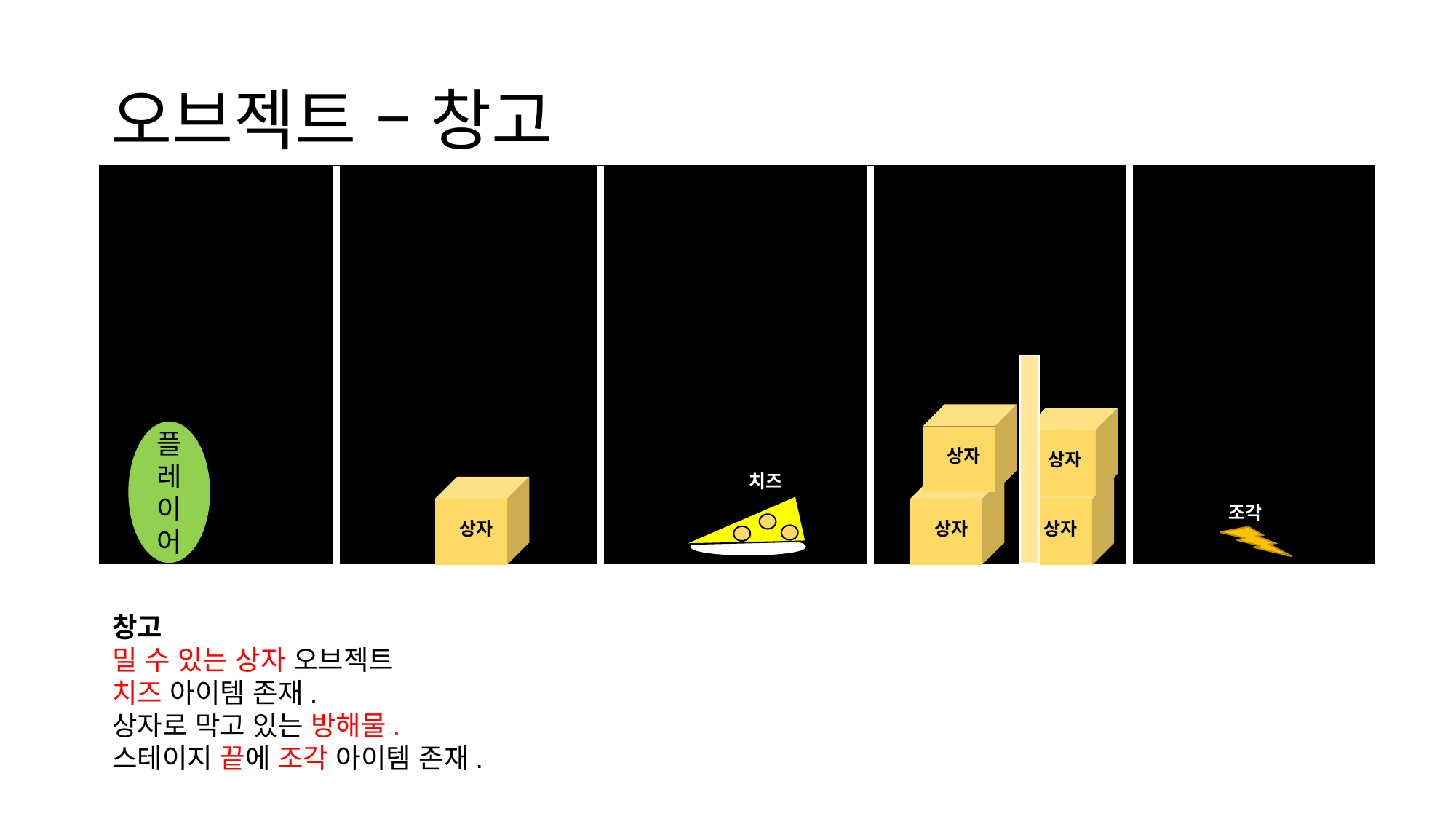

# 오브젝트 – 창고

1층 계단

상자

상자
플레이어
치즈
탈출구

상자

상자

상자
조각

창고
밀 수 있는 상자 오브젝트
치즈 아이템 존재.
상자로 막고 있는 방해물.
스테이지 끝에 조각 아이템 존재.